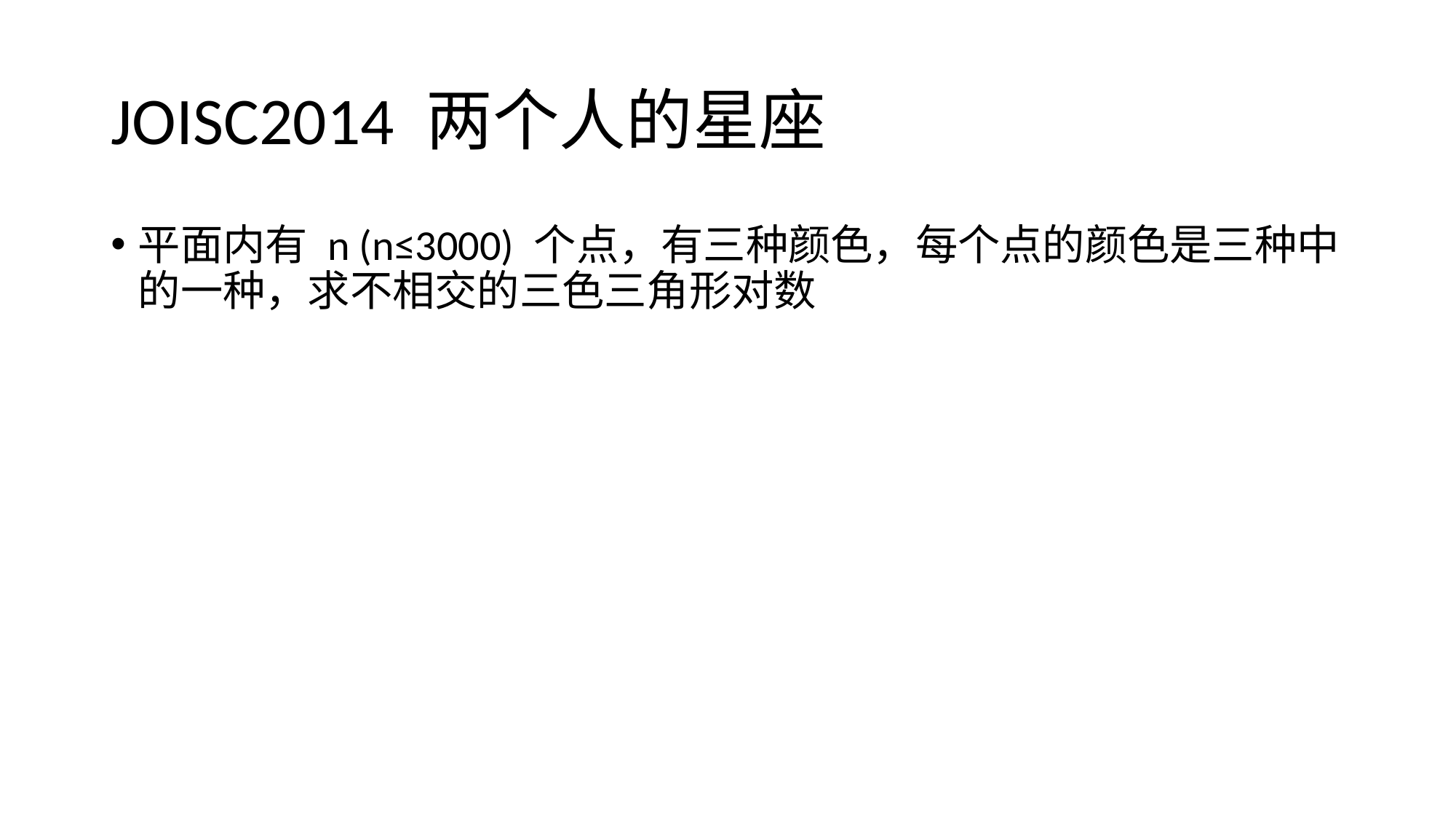

# JOISC2014 两个人的星座
平面内有 n (n≤3000) 个点，有三种颜色，每个点的颜色是三种中的一种，求不相交的三色三角形对数